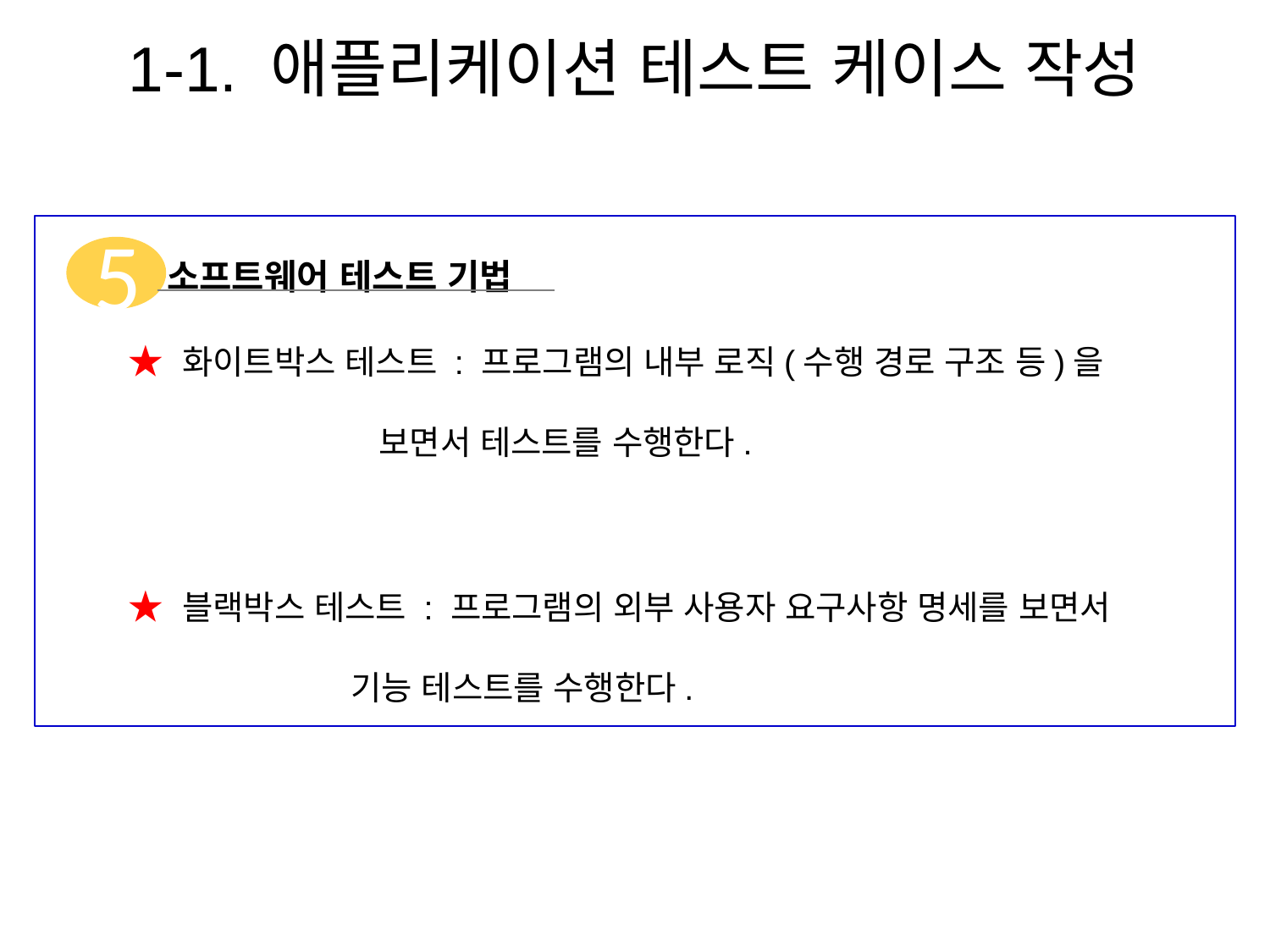

# 1-1. 애플리케이션 테스트 케이스 작성
   소프트웨어 테스트 기법
★ 화이트박스 테스트 : 프로그램의 내부 로직(수행 경로 구조 등)을
                          보면서 테스트를 수행한다.

★ 블랙박스 테스트 : 프로그램의 외부 사용자 요구사항 명세를 보면서
                       기능 테스트를 수행한다.

5